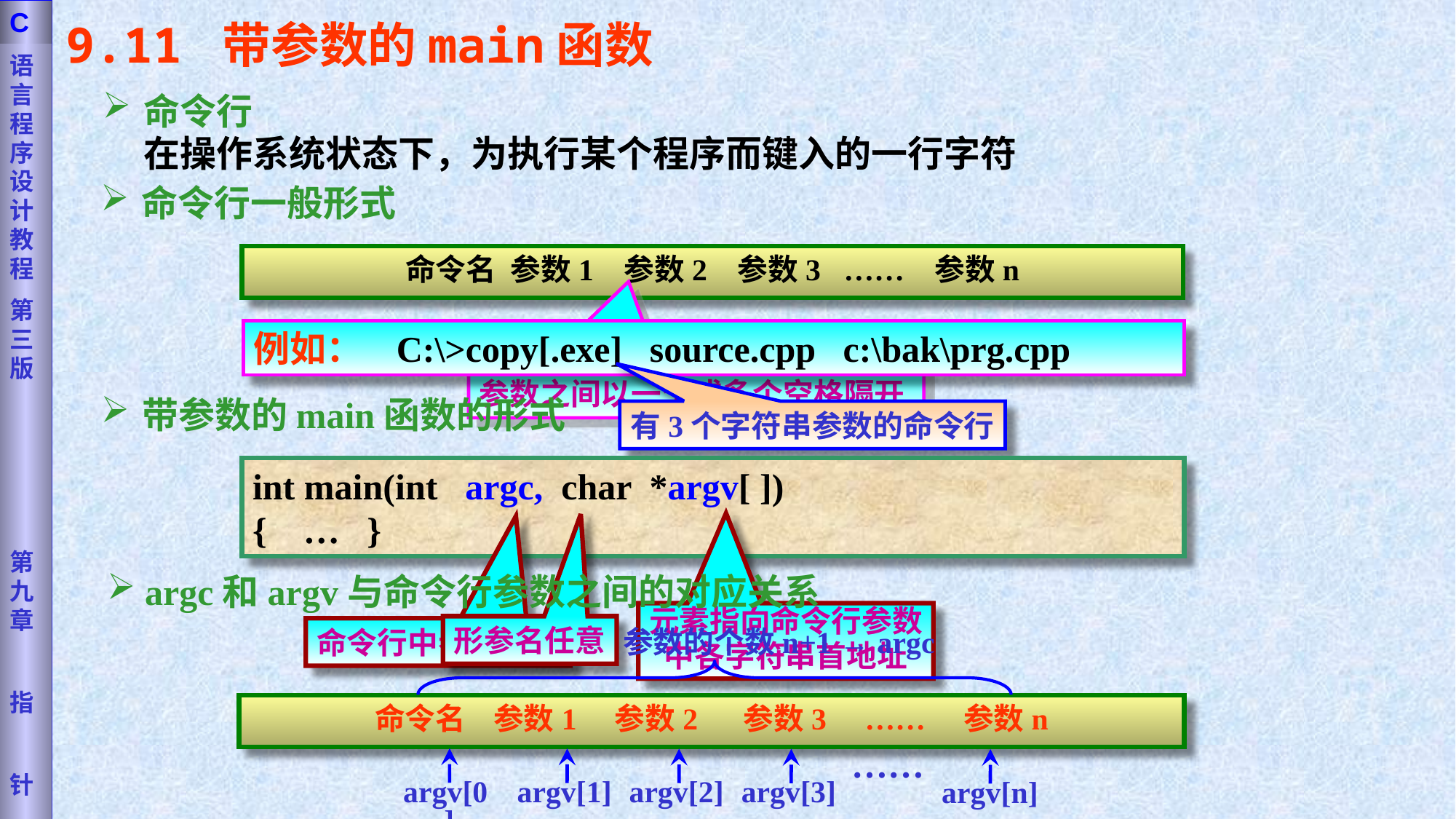

语言程序设计教程
第三版

第九章

指

针
C
9.11 带参数的main函数
命令行
    在操作系统状态下，为执行某个程序而键入的一行字符
命令行一般形式
命令名  参数1   参数2   参数3   ……   参数n
例如：   C:\>copy[.exe]   source.cpp   c:\bak\prg.cpp
参数之间以一个或多个空格隔开
带参数的main函数的形式
有3个字符串参数的命令行
int main(int   argc,  char  *argv[ ])
{    …   }
 argc和argv与命令行参数之间的对应关系
元素指向命令行参数
中各字符串首地址
形参名任意

参数的个数n+1 → argc
命令名    参数1    参数2     参数3     ……    参数n
……

argv[0]

argv[1]

argv[2]

argv[3]

argv[n]
命令行中参数个数